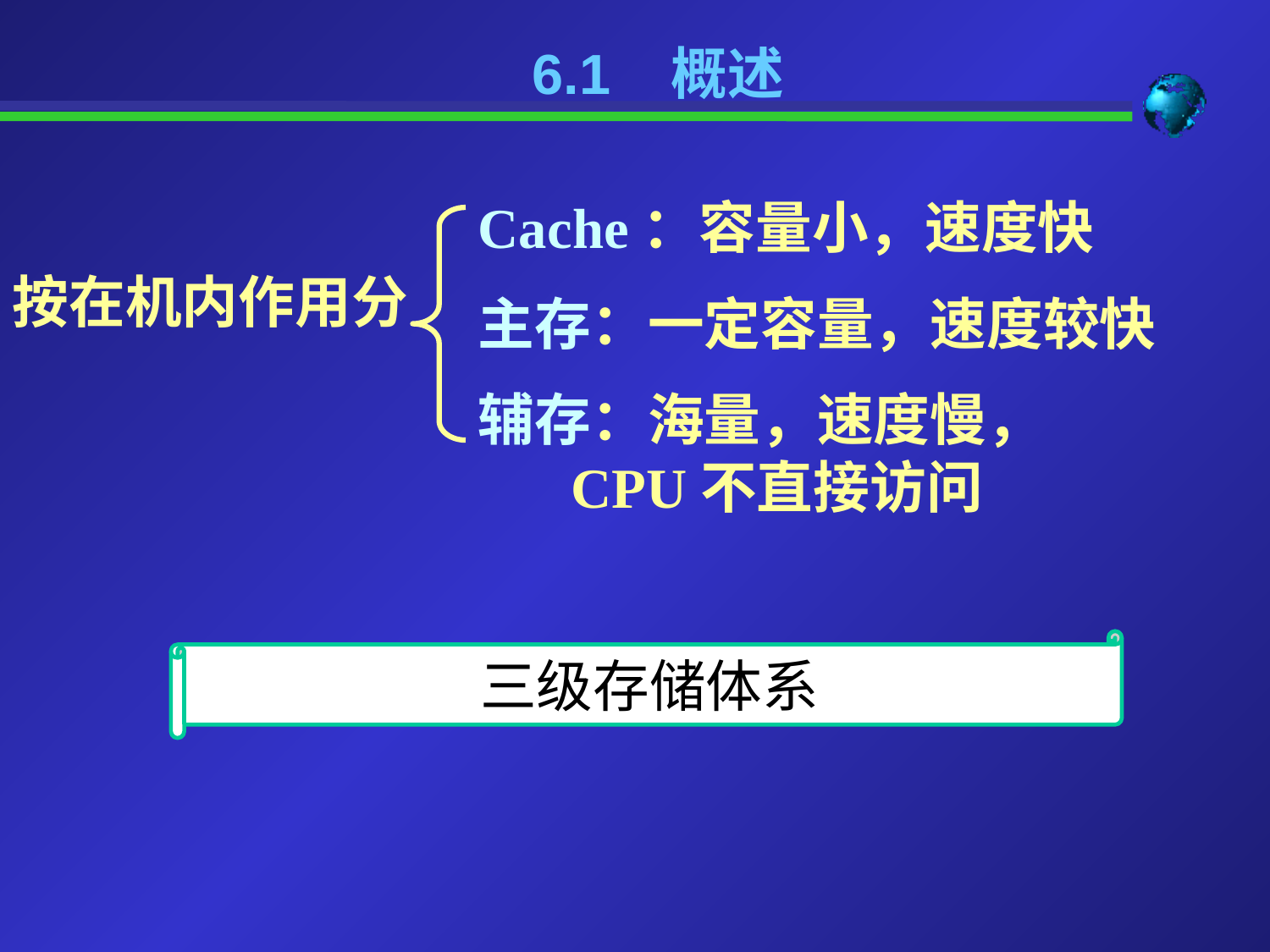

6.1   概述
Cache：容量小，速度快
主存：一定容量，速度较快
辅存：海量，速度慢，
CPU不直接访问

按在机内作用分
三级存储体系
7